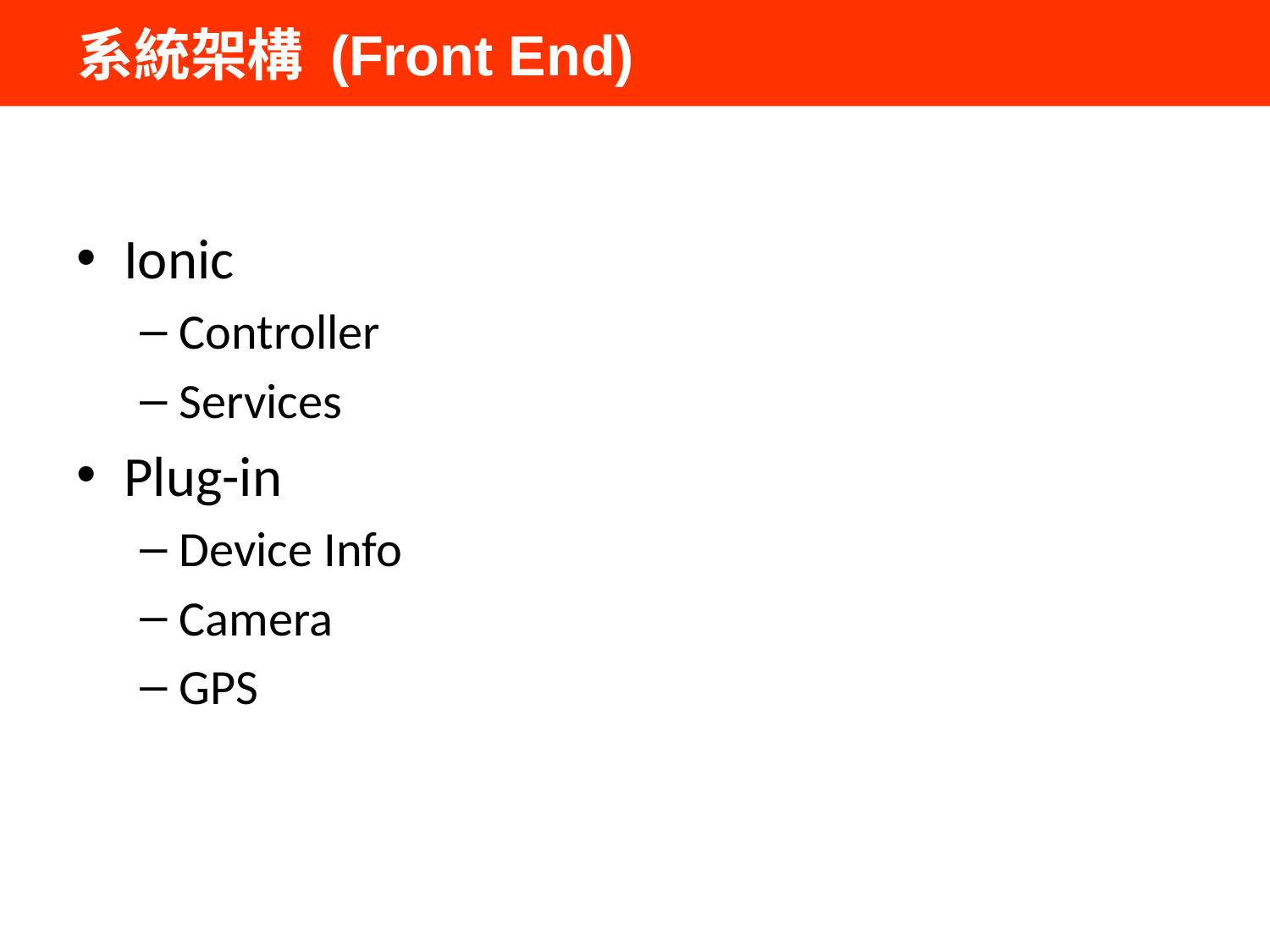

# 系統架構 (Front End)
Ionic
Controller
Services
Plug-in
Device Info
Camera
GPS